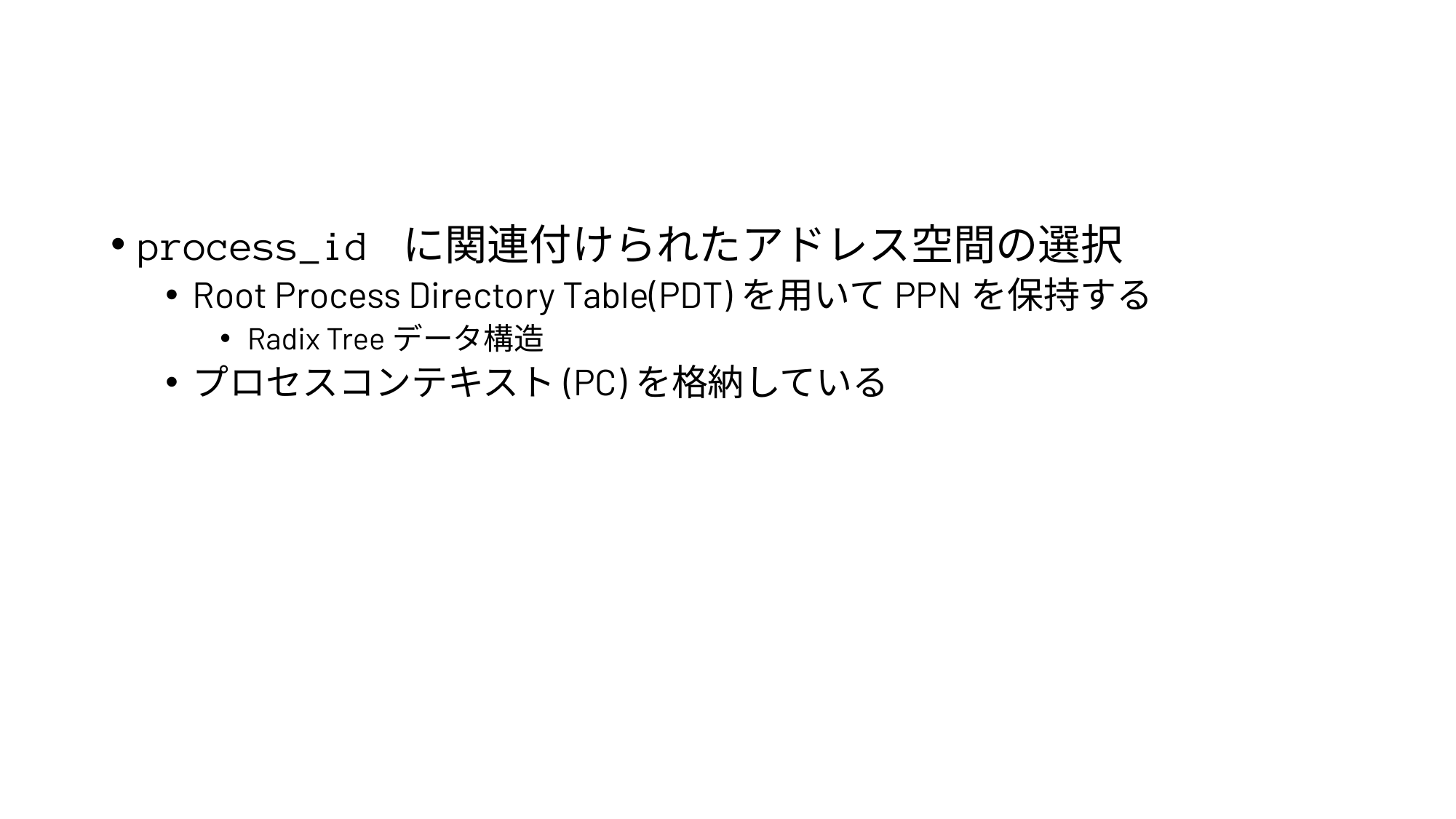

#
process_id に関連付けられたアドレス空間の選択
Root Process Directory Table(PDT)を用いてPPNを保持する
Radix Treeデータ構造
プロセスコンテキスト(PC)を格納している